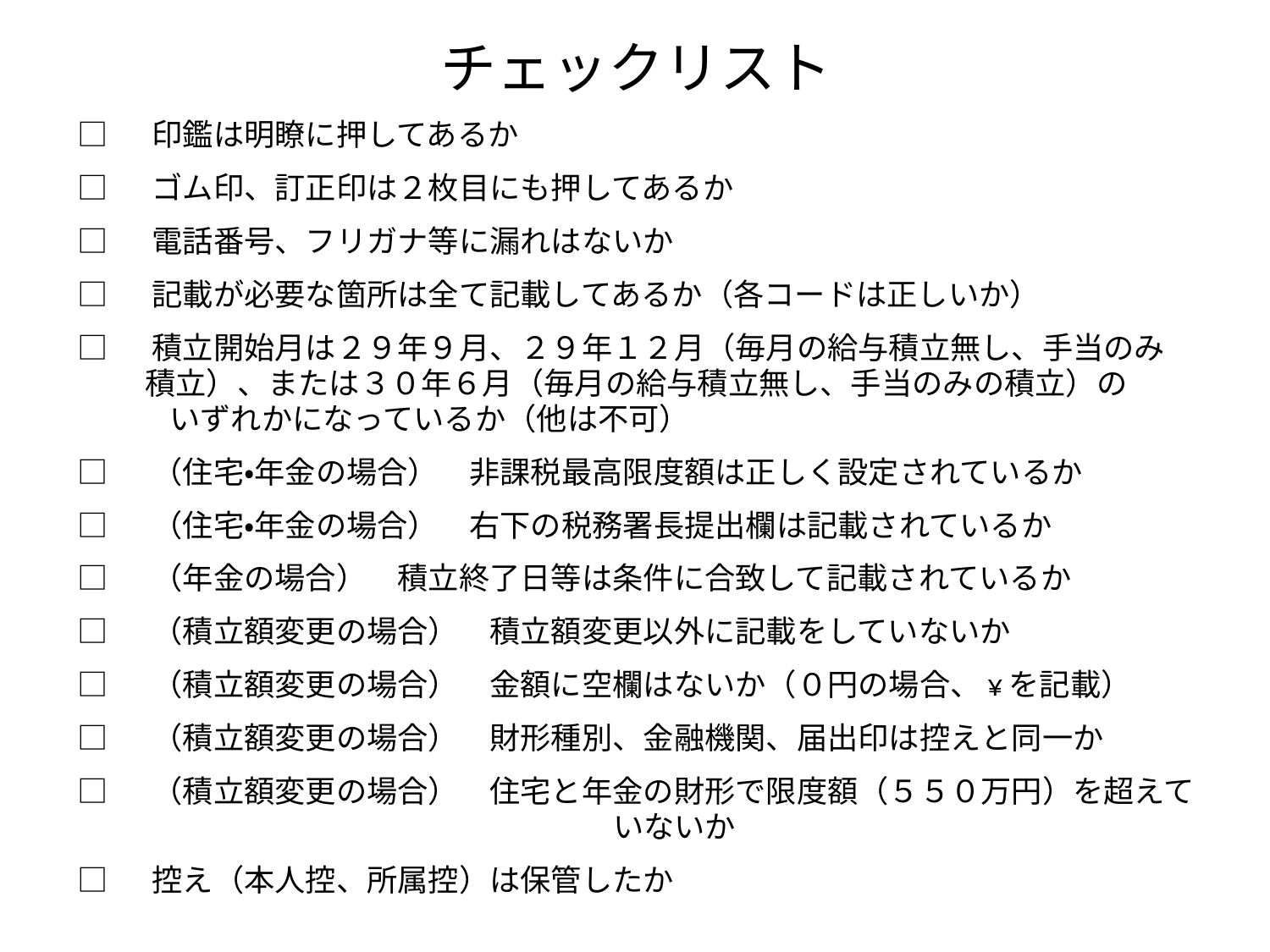

# チェックリスト
□　 印鑑は明瞭に押してあるか

□　 ゴム印、訂正印は２枚目にも押してあるか

□　 電話番号、フリガナ等に漏れはないか

□　 記載が必要な箇所は全て記載してあるか（各コードは正しいか）

□　 積立開始月は２９年９月、２９年１２月（毎月の給与積立無し、手当のみ
         積立）、または３０年６月（毎月の給与積立無し、手当のみの積立）の
　　　いずれかになっているか（他は不可）

□　 （住宅・年金の場合）　非課税最高限度額は正しく設定されているか

□　 （住宅・年金の場合）　右下の税務署長提出欄は記載されているか

□　 （年金の場合）　積立終了日等は条件に合致して記載されているか

□　 （積立額変更の場合）　積立額変更以外に記載をしていないか

□　 （積立額変更の場合）　金額に空欄はないか（０円の場合、¥を記載）

□　 （積立額変更の場合）　財形種別、金融機関、届出印は控えと同一か

□　 （積立額変更の場合）　住宅と年金の財形で限度額（５５０万円）を超えて
　　　　　　　　　　　　　　　　　  いないか

□　 控え（本人控、所属控）は保管したか